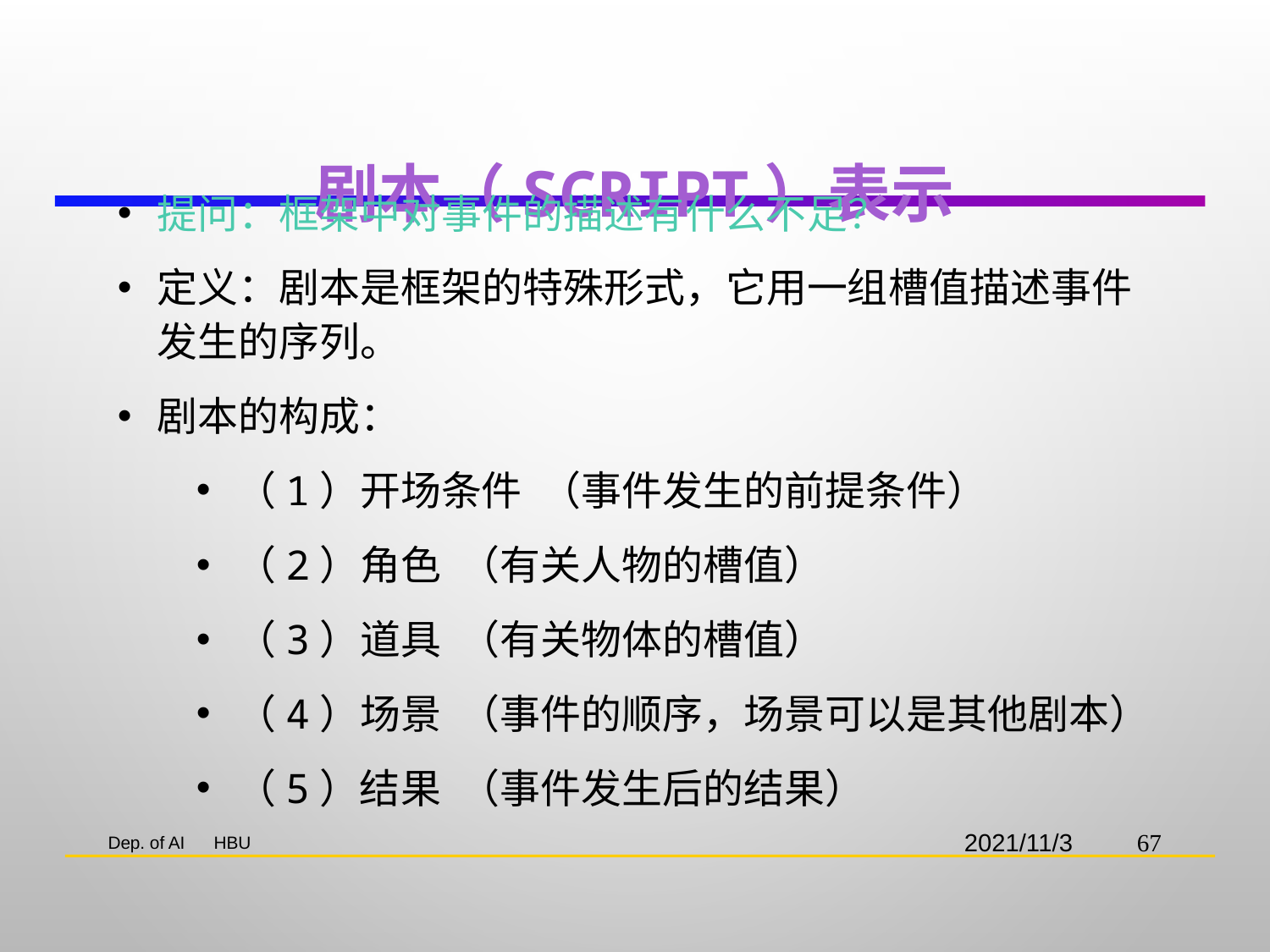

# 剧本（Script）表示
提问：框架中对事件的描述有什么不足？
定义：剧本是框架的特殊形式，它用一组槽值描述事件发生的序列。
剧本的构成：
（1）开场条件  （事件发生的前提条件）
（2）角色  （有关人物的槽值）
（3）道具  （有关物体的槽值）
（4）场景  （事件的顺序，场景可以是其他剧本）
（5）结果  （事件发生后的结果）
Dep. of AI      HBU
2021/11/3
67